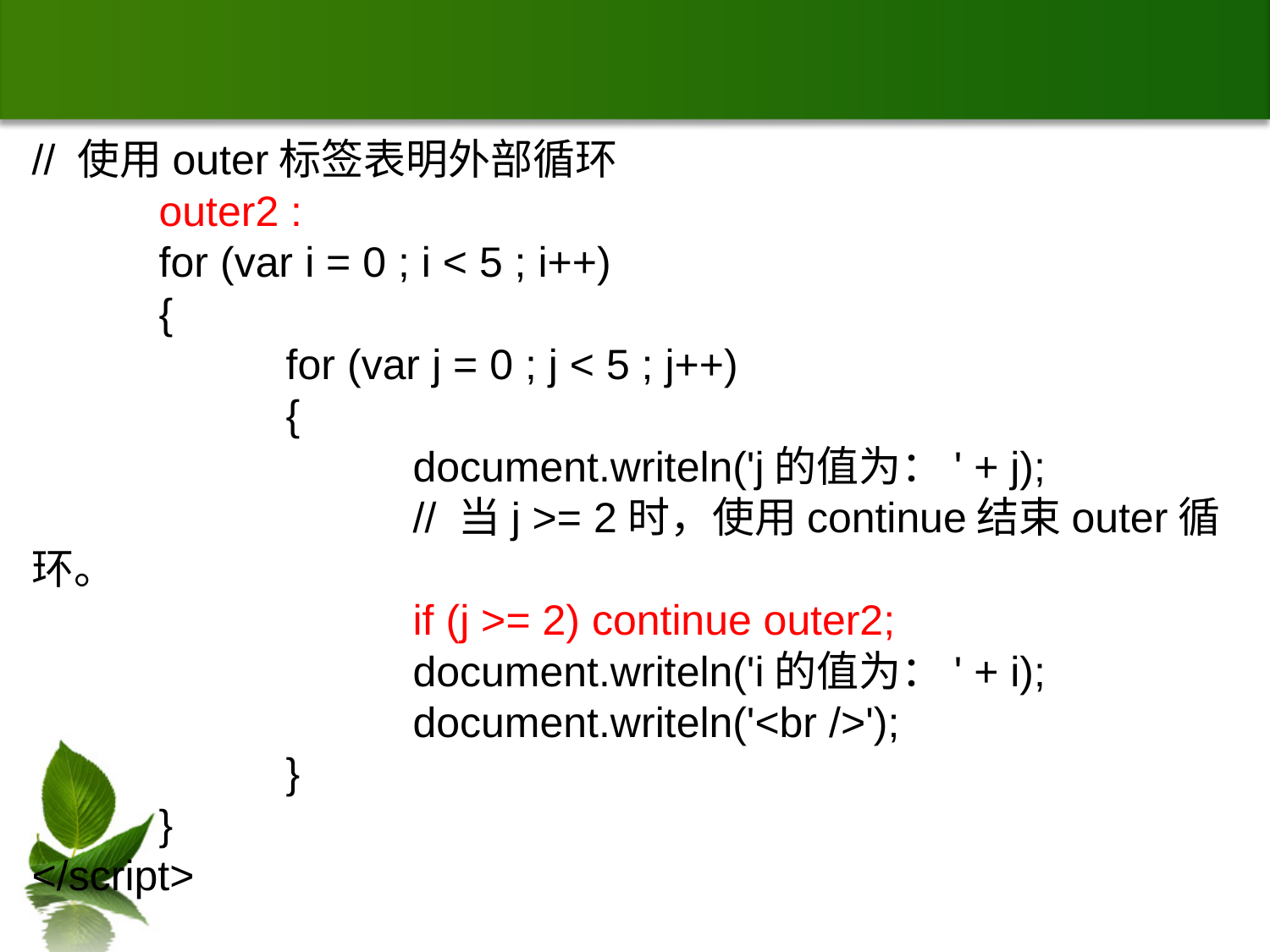

// 使用outer标签表明外部循环
	outer2 :
	for (var i = 0 ; i < 5 ; i++)
	{
		for (var j = 0 ; j < 5 ; j++)
		{
			document.writeln('j的值为：' + j);
			// 当j >= 2时，使用continue结束outer循环。
			if (j >= 2) continue outer2;
			document.writeln('i的值为：' + i);
			document.writeln('<br />');
		}
	}
</script>